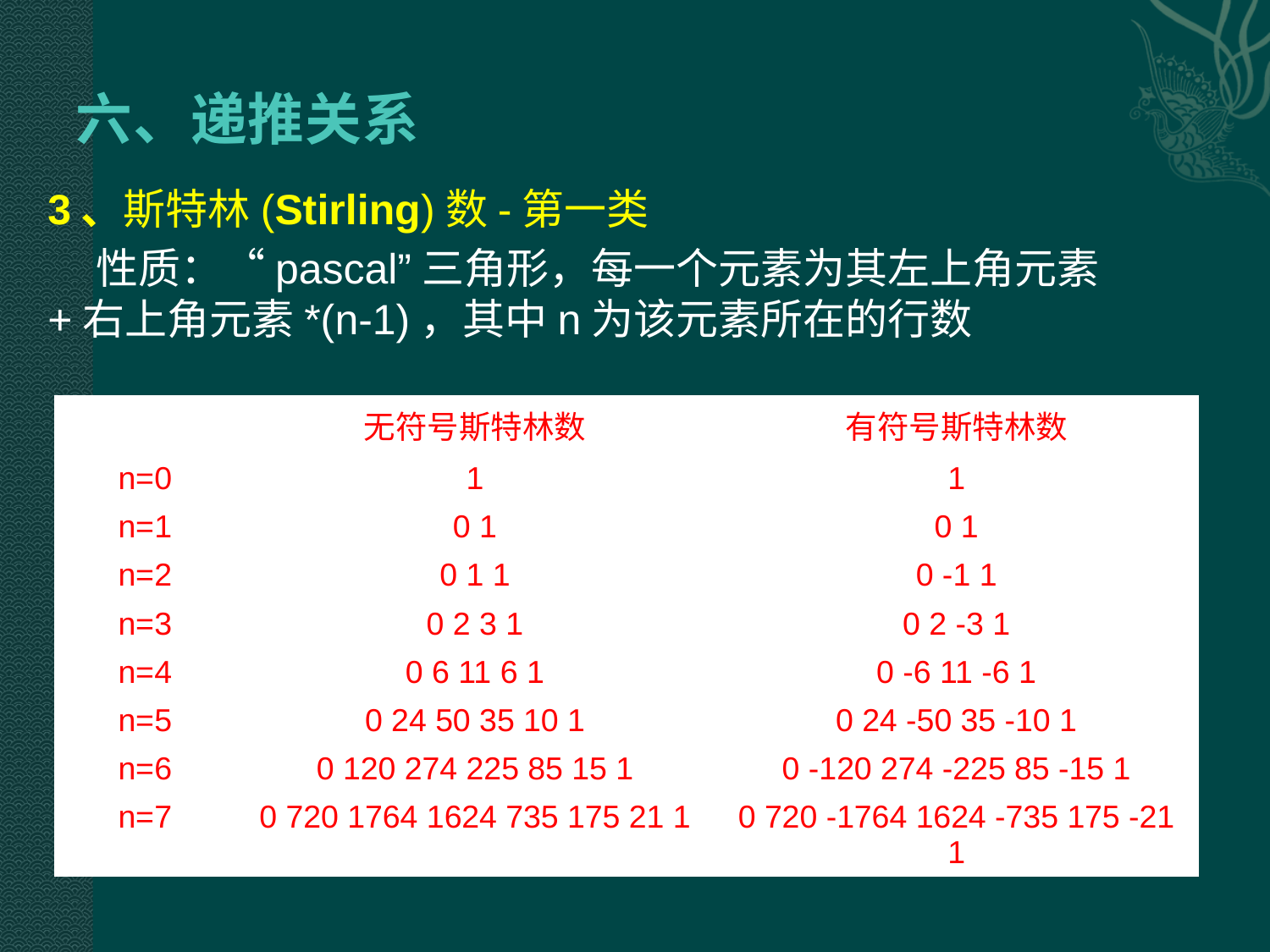

# 六、递推关系
3、斯特林(Stirling)数-第一类
    性质：“pascal”三角形，每一个元素为其左上角元素+右上角元素*(n-1)，其中n为该元素所在的行数

|  | 无符号斯特林数 | 有符号斯特林数 |
| --- | --- | --- |
| n=0 | 1 | 1 |
| n=1 | 0 1 | 0 1 |
| n=2 | 0 1 1 | 0 -1 1 |
| n=3 | 0 2 3 1 | 0 2 -3 1 |
| n=4 | 0 6 11 6 1 | 0 -6 11 -6 1 |
| n=5 | 0 24 50 35 10 1 | 0 24 -50 35 -10 1 |
| n=6 | 0 120 274 225 85 15 1 | 0 -120 274 -225 85 -15 1 |
| n=7 | 0 720 1764 1624 735 175 21 1 | 0 720 -1764 1624 -735 175 -21 1 |